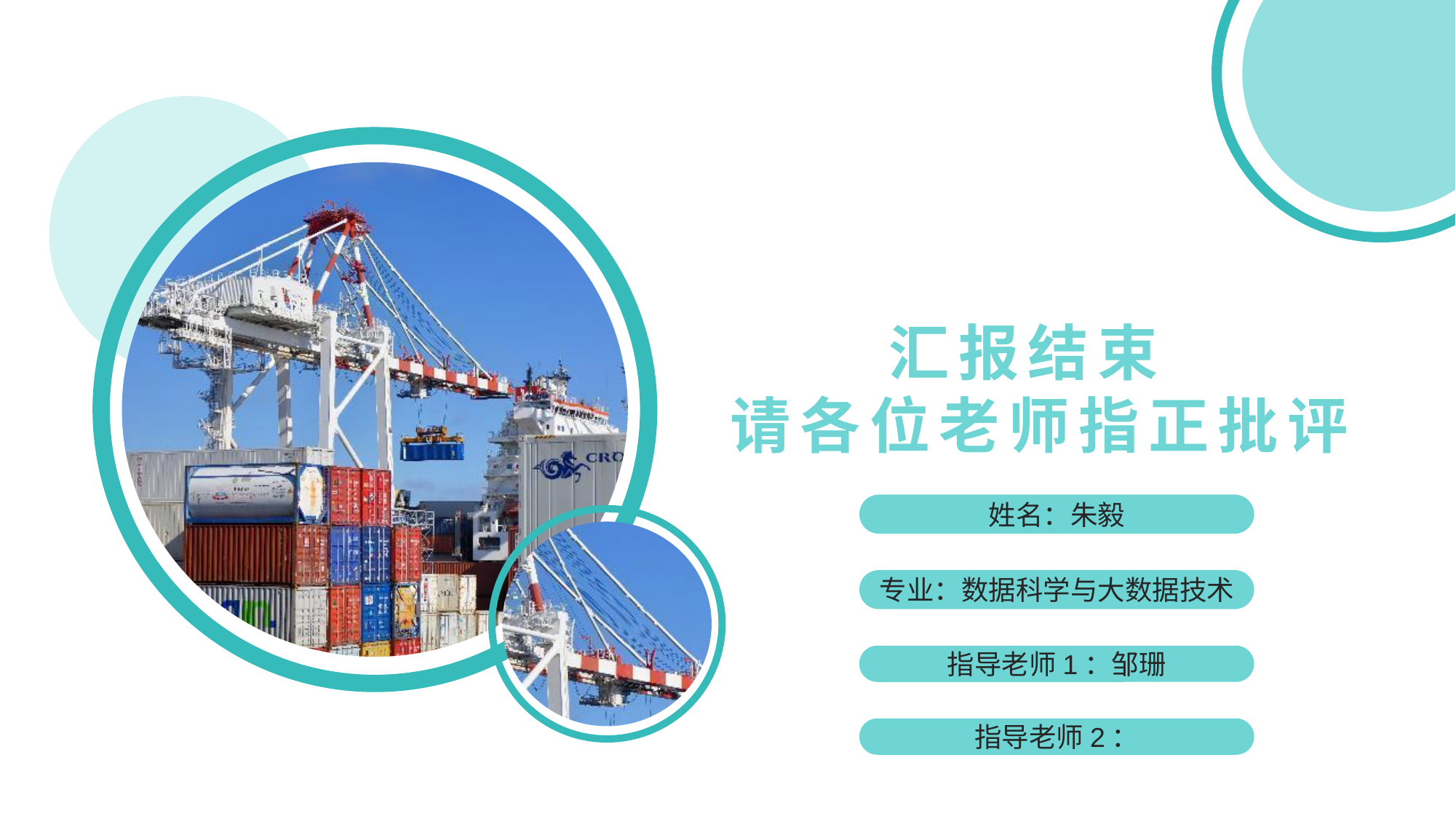

# 汇报结束 请各位老师指正批评
姓名：朱毅
专业：数据科学与大数据技术
指导老师1：邹珊
指导老师2：